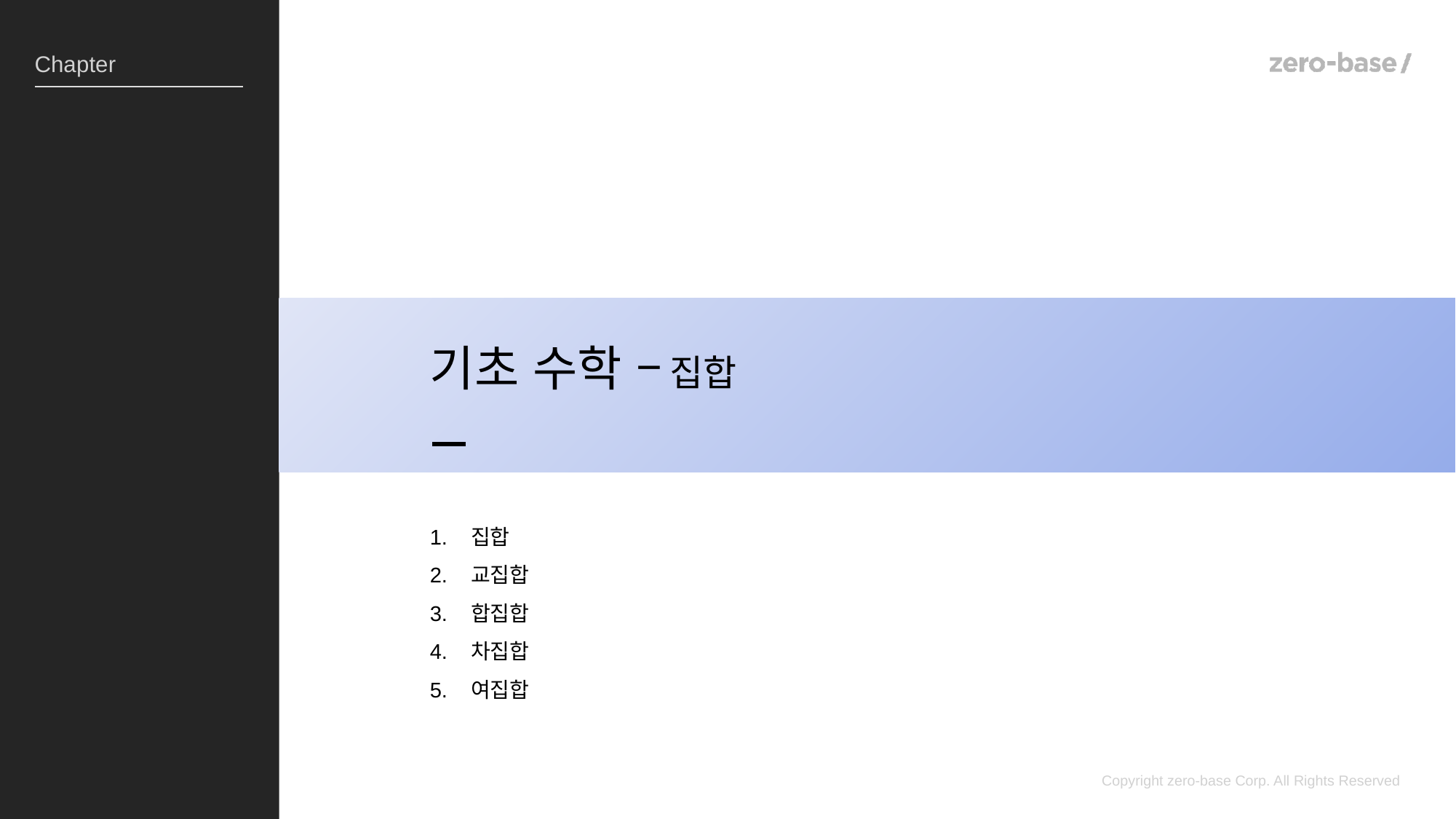

기초 수학 – 집합
집합
교집합
합집합
차집합
여집합